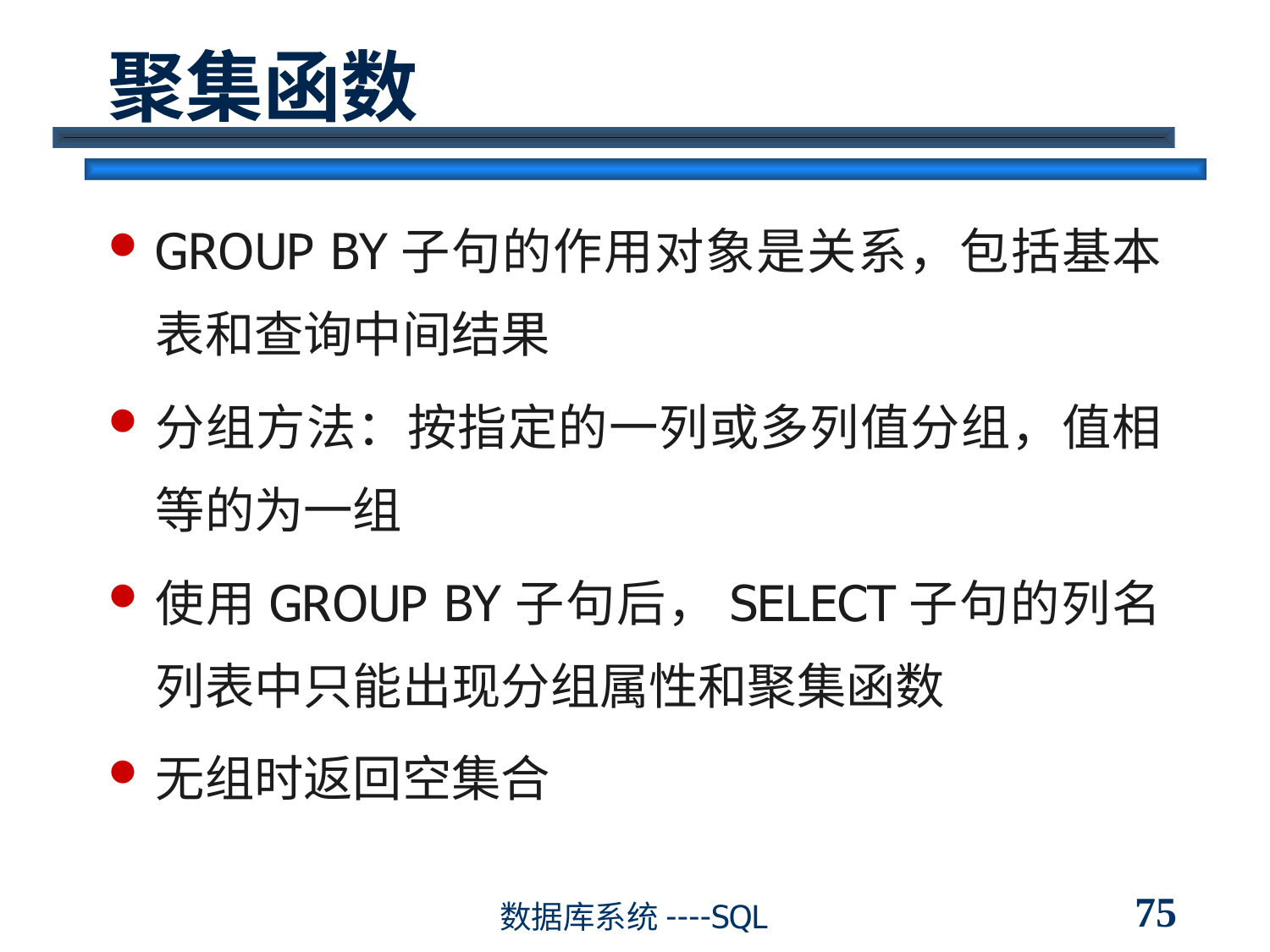

# 聚集函数
GROUP BY子句的作用对象是关系，包括基本表和查询中间结果
分组方法：按指定的一列或多列值分组，值相等的为一组
使用GROUP BY子句后，SELECT子句的列名列表中只能出现分组属性和聚集函数
无组时返回空集合
75
数据库系统----SQL